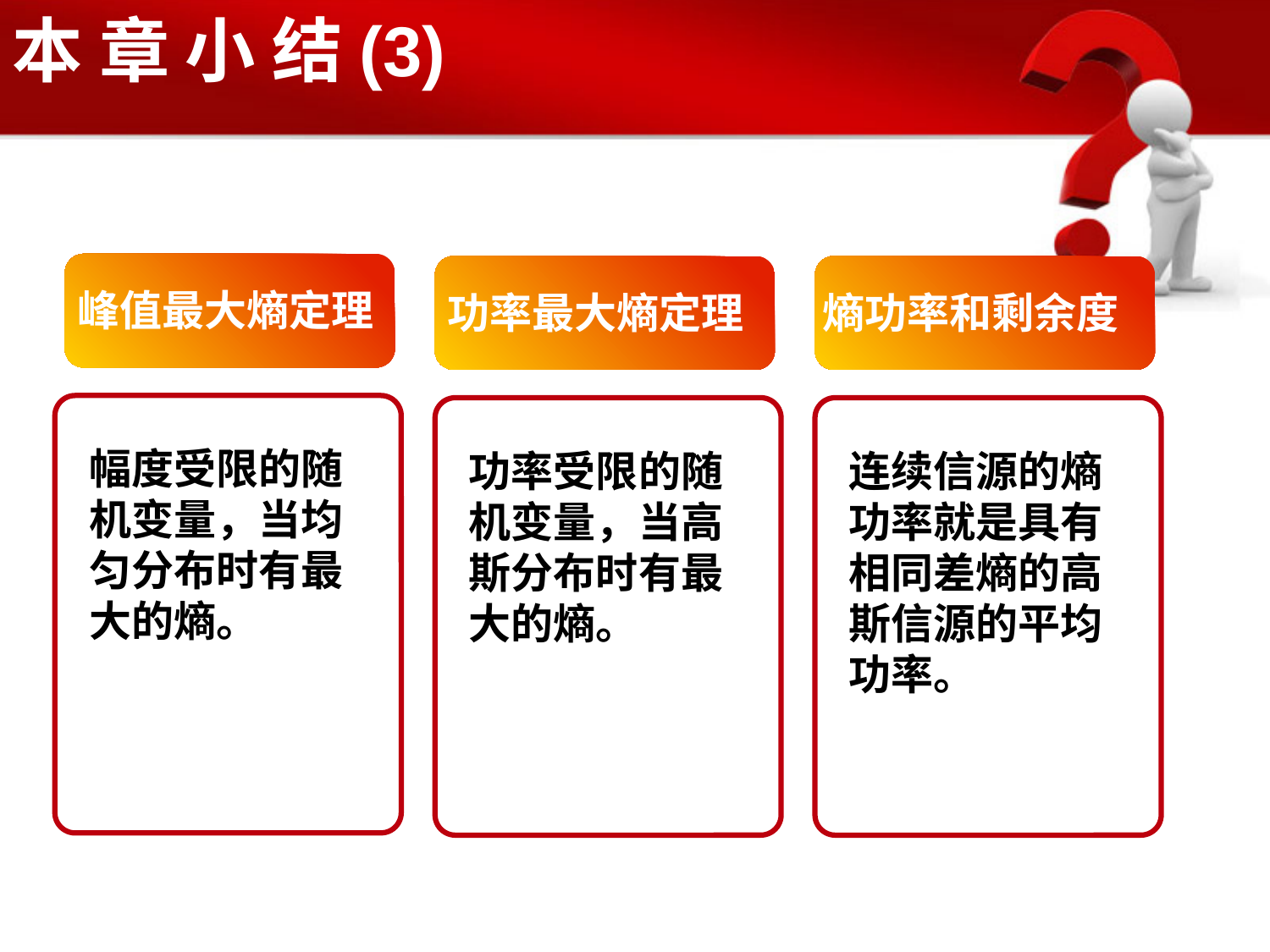

本 章 小 结(3)

峰值最大熵定理

幅度受限的随机变量，当均匀分布时有最大的熵。

功率最大熵定理

功率受限的随机变量，当高斯分布时有最大的熵。

熵功率和剩余度

连续信源的熵功率就是具有相同差熵的高斯信源的平均功率。